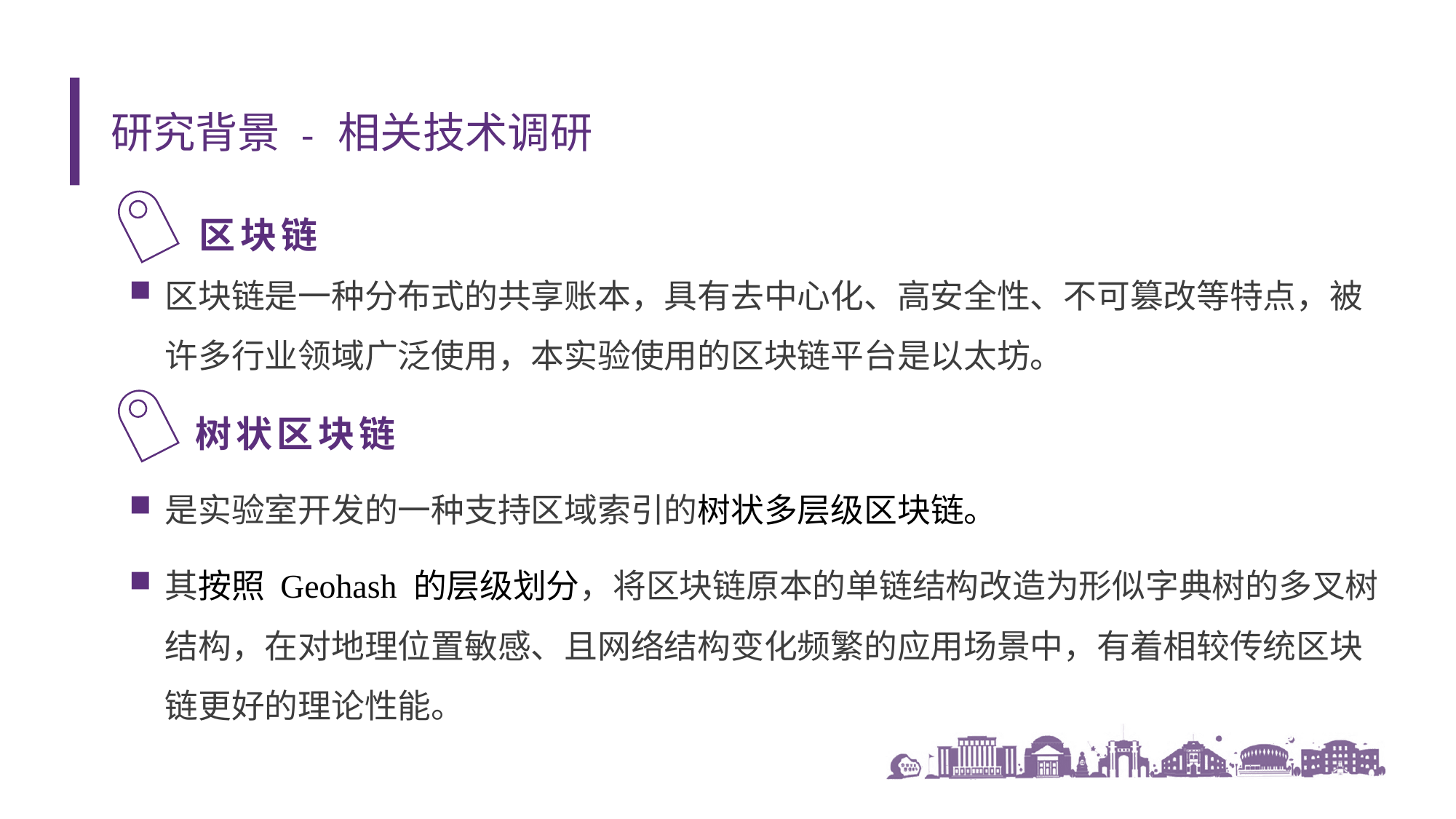

# 研究背景 - 相关技术调研
  区块链

区块链是一种分布式的共享账本，具有去中心化、高安全性、不可篡改等特点，被许多行业领域广泛使用，本实验使用的区块链平台是以太坊。
  树状区块链

是实验室开发的一种支持区域索引的树状多层级区块链。
其按照 Geohash 的层级划分，将区块链原本的单链结构改造为形似字典树的多叉树结构，在对地理位置敏感、且网络结构变化频繁的应用场景中，有着相较传统区块链更好的理论性能。